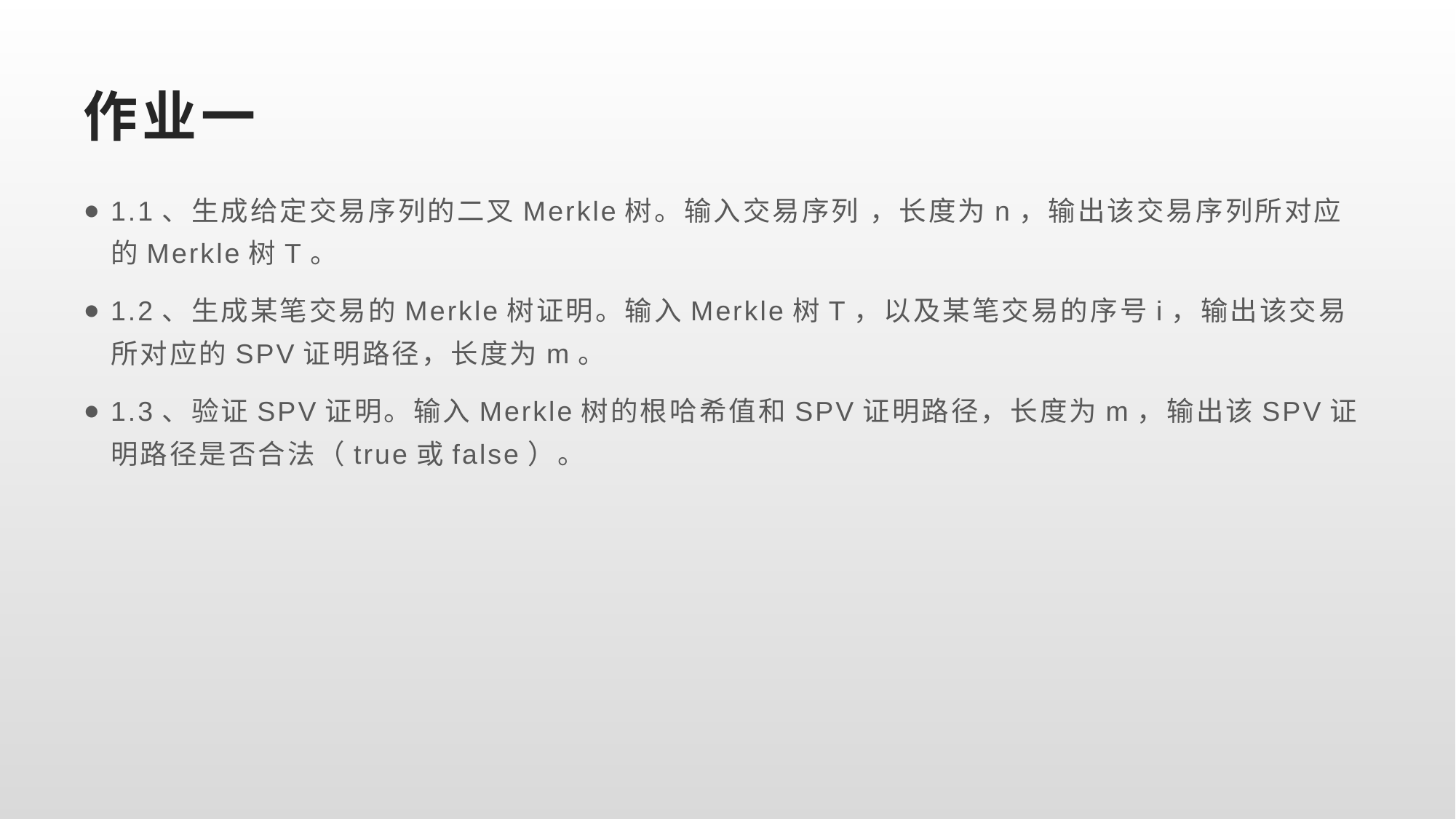

# 作业一
1.1、生成给定交易序列的二叉Merkle树。输入交易序列 ，长度为n，输出该交易序列所对应的Merkle树T。
1.2、生成某笔交易的Merkle树证明。输入Merkle树T，以及某笔交易的序号i，输出该交易所对应的SPV证明路径，长度为m。
1.3、验证SPV证明。输入Merkle树的根哈希值和SPV证明路径，长度为m，输出该SPV证明路径是否合法（true或false）。